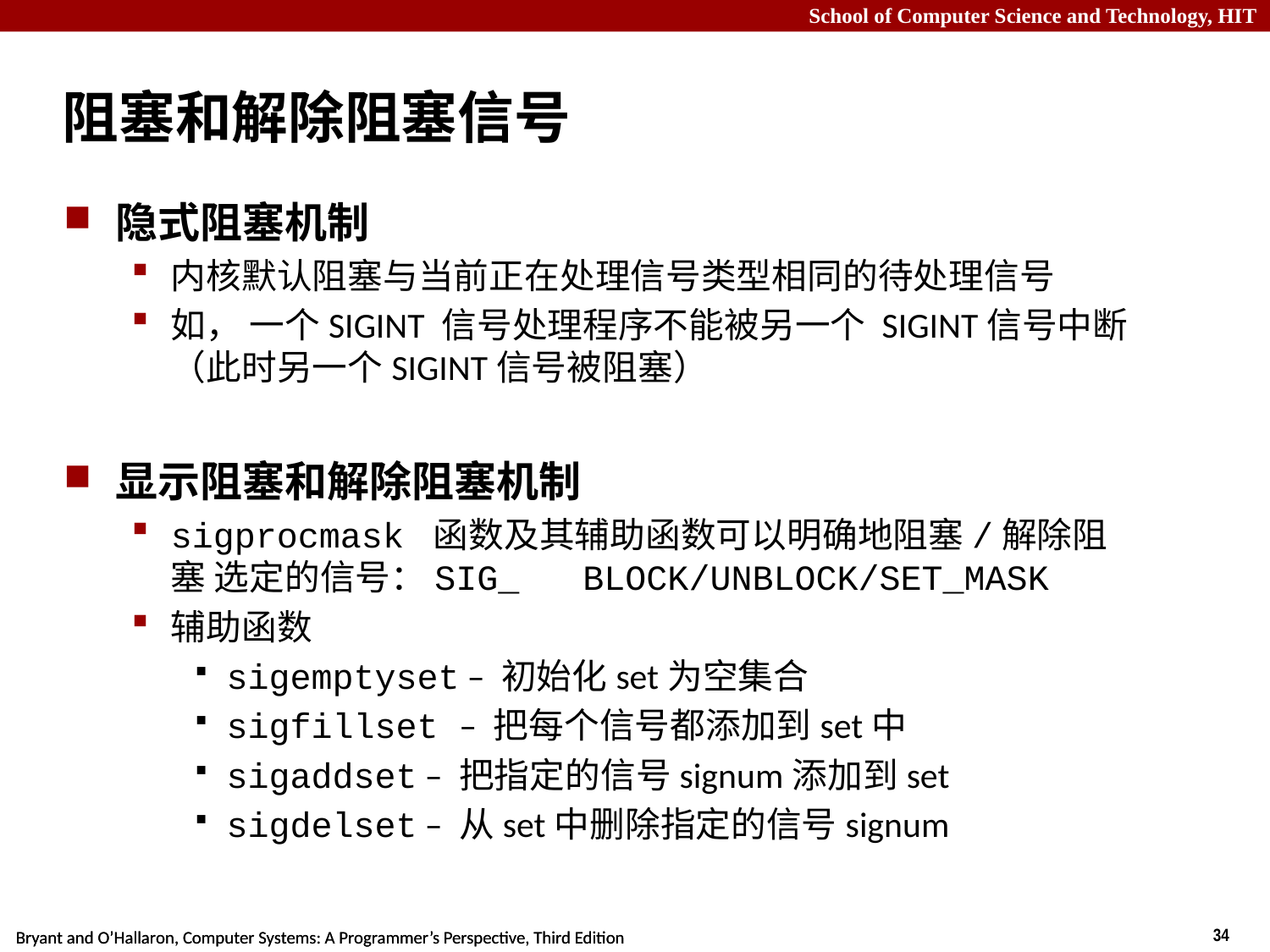

# 阻塞和解除阻塞信号
隐式阻塞机制
内核默认阻塞与当前正在处理信号类型相同的待处理信号
如， 一个SIGINT 信号处理程序不能被另一个 SIGINT信号中断（此时另一个SIGINT信号被阻塞）

显示阻塞和解除阻塞机制
sigprocmask 函数及其辅助函数可以明确地阻塞/解除阻塞 选定的信号：SIG_   BLOCK/UNBLOCK/SET_MASK
辅助函数
sigemptyset – 初始化set为空集合
sigfillset – 把每个信号都添加到set中
sigaddset – 把指定的信号signum添加到set
sigdelset – 从set中删除指定的信号signum